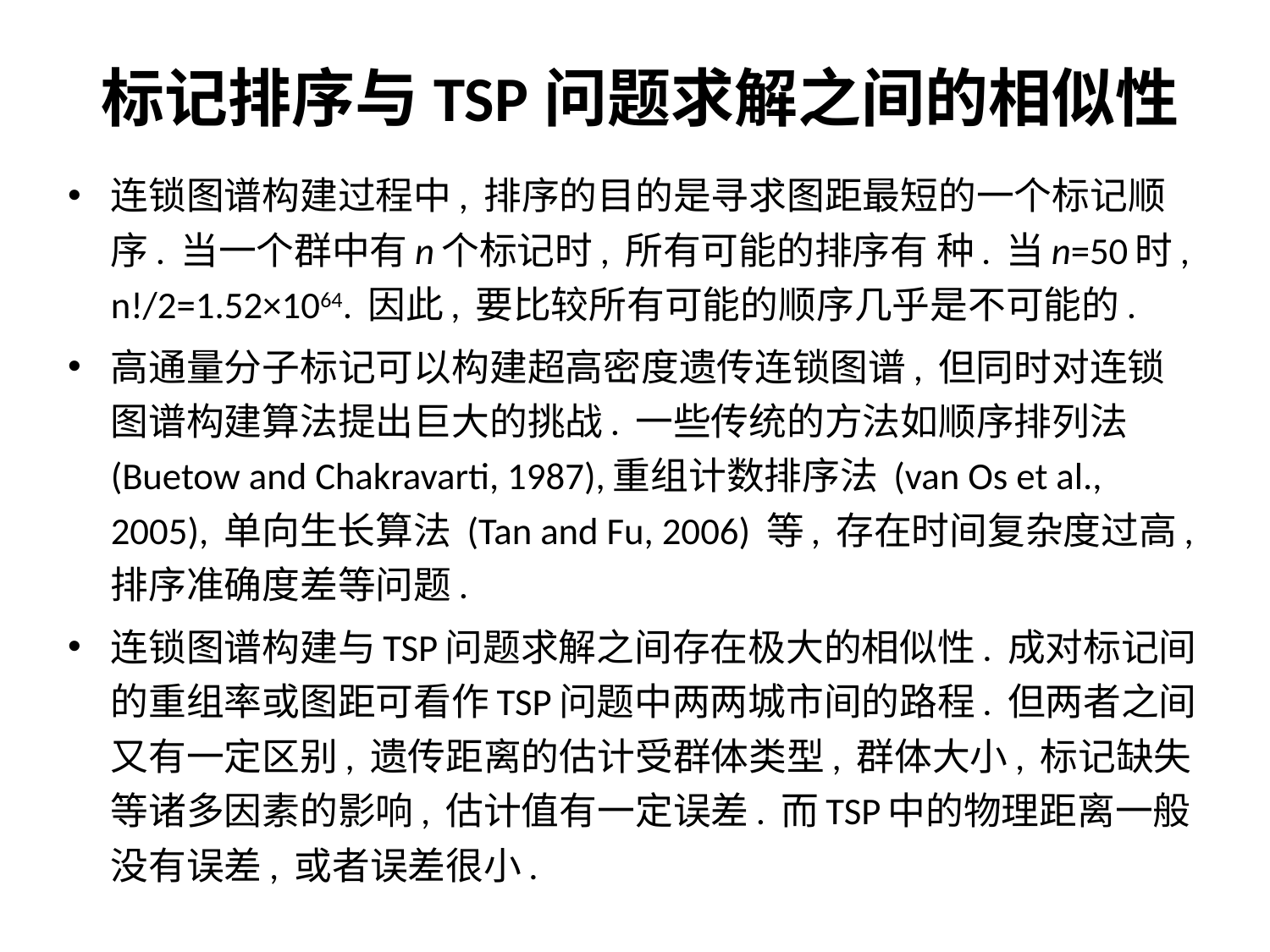

# 标记排序与TSP问题求解之间的相似性
连锁图谱构建过程中, 排序的目的是寻求图距最短的一个标记顺序. 当一个群中有n个标记时, 所有可能的排序有 种. 当n=50时, n!/2=1.52×1064. 因此, 要比较所有可能的顺序几乎是不可能的.
高通量分子标记可以构建超高密度遗传连锁图谱, 但同时对连锁图谱构建算法提出巨大的挑战. 一些传统的方法如顺序排列法 (Buetow and Chakravarti, 1987),重组计数排序法 (van Os et al., 2005), 单向生长算法 (Tan and Fu, 2006) 等, 存在时间复杂度过高, 排序准确度差等问题.
连锁图谱构建与TSP问题求解之间存在极大的相似性. 成对标记间的重组率或图距可看作TSP问题中两两城市间的路程. 但两者之间又有一定区别, 遗传距离的估计受群体类型, 群体大小, 标记缺失等诸多因素的影响, 估计值有一定误差. 而TSP中的物理距离一般没有误差, 或者误差很小.